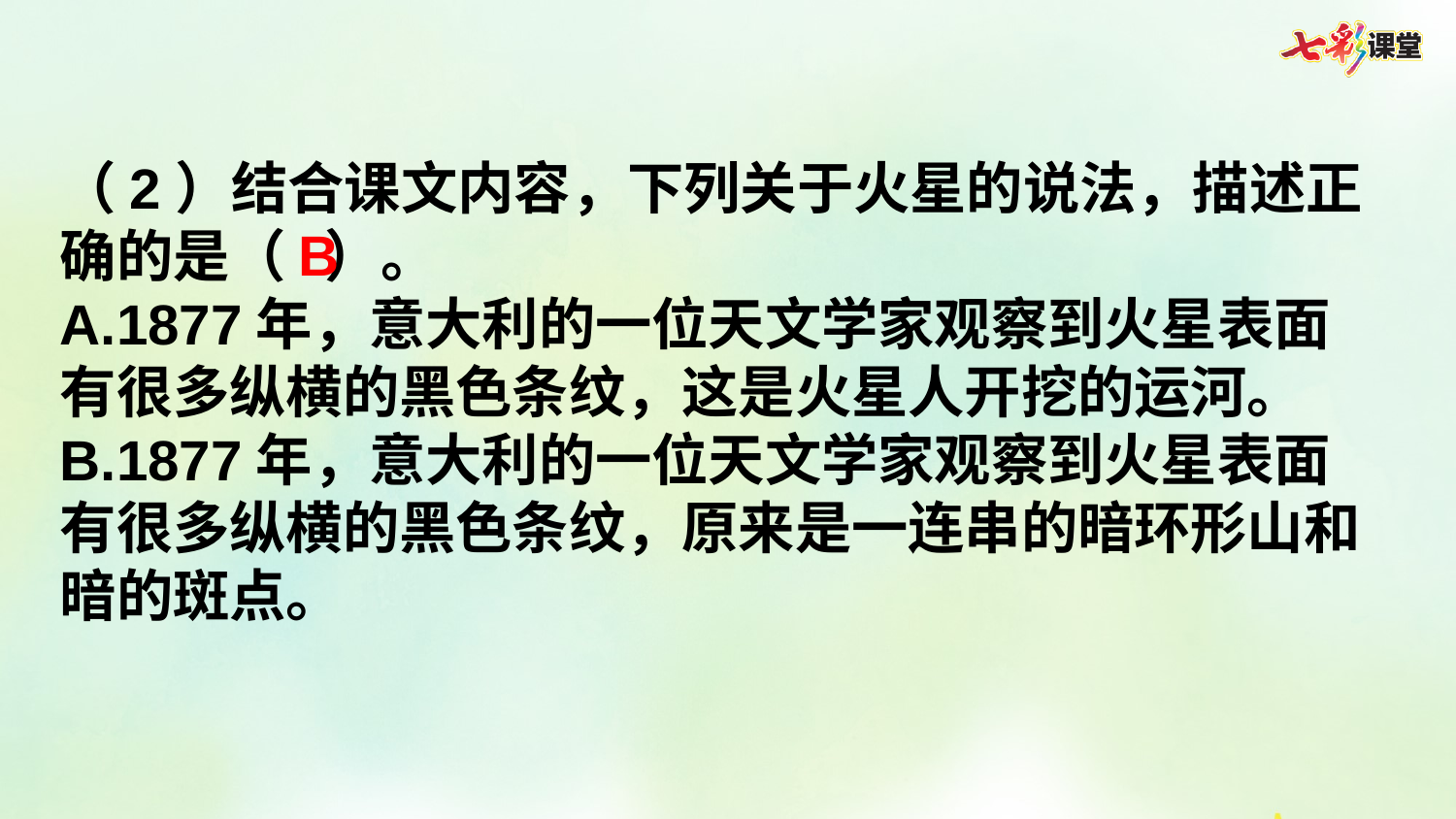

（2）结合课文内容，下列关于火星的说法，描述正确的是（   ）。
A.1877年，意大利的一位天文学家观察到火星表面有很多纵横的黑色条纹，这是火星人开挖的运河。
B.1877年，意大利的一位天文学家观察到火星表面有很多纵横的黑色条纹，原来是一连串的暗环形山和暗的斑点。
B